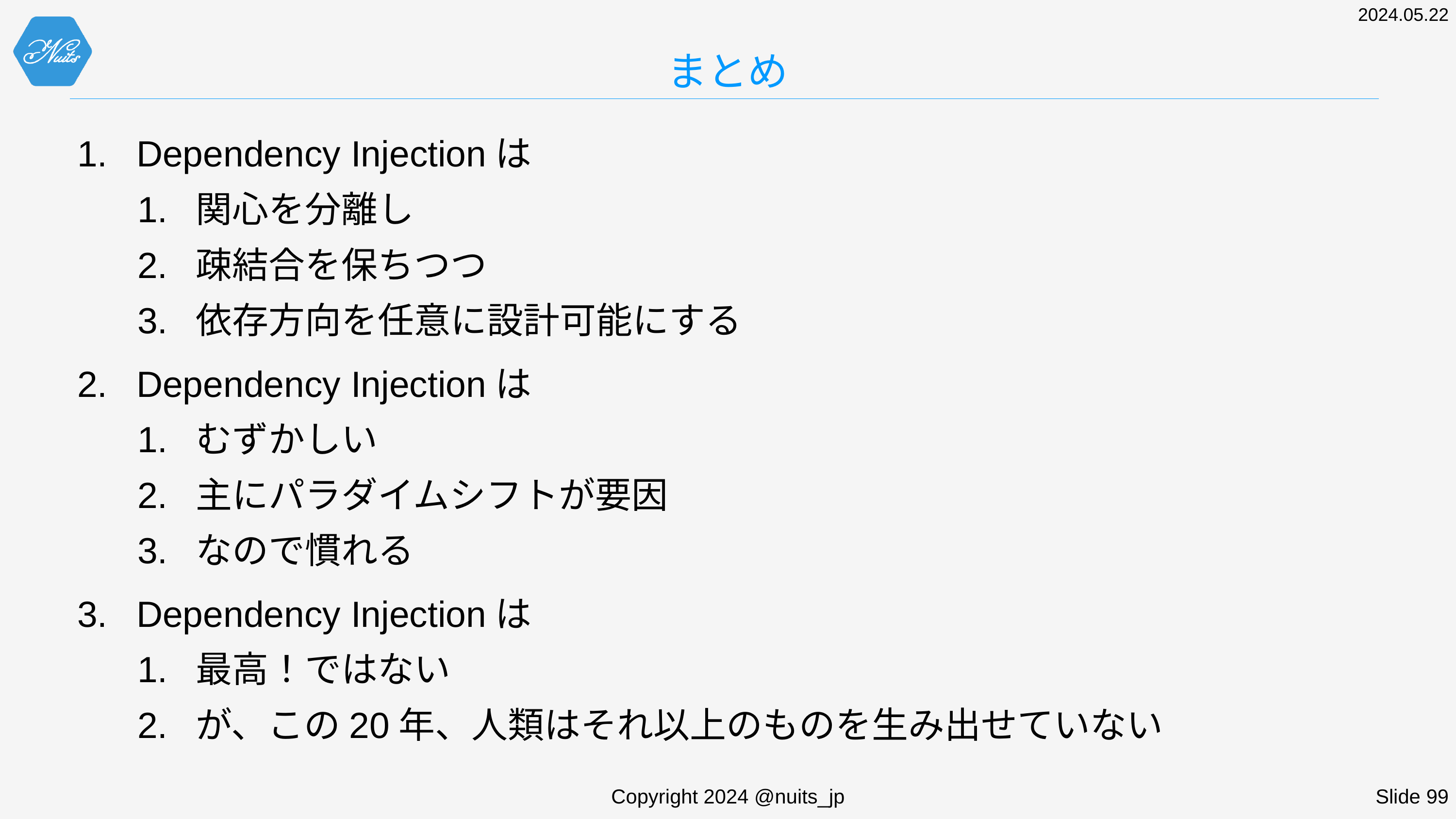

# まとめ
Dependency Injectionは
関心を分離し
疎結合を保ちつつ
依存方向を任意に設計可能にする
Dependency Injectionは
むずかしい
主にパラダイムシフトが要因
なので慣れる
Dependency Injectionは
最高！ではない
が、この20年、人類はそれ以上のものを生み出せていない